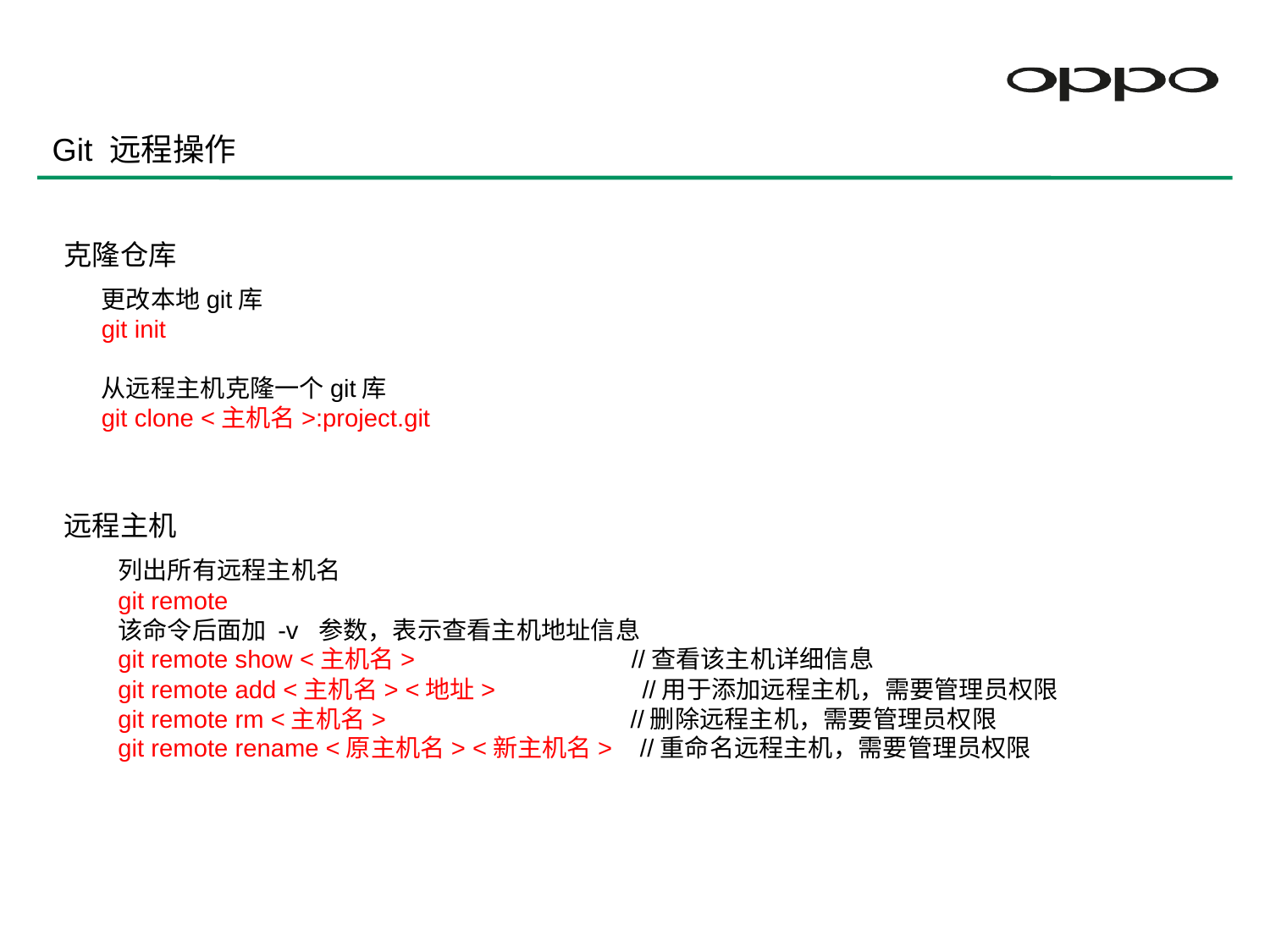

Git 远程操作

克隆仓库
更改本地git库
git init

从远程主机克隆一个git库
git clone <主机名>:project.git
远程主机
列出所有远程主机名
git remote
该命令后面加 -v  参数，表示查看主机地址信息
git remote show <主机名>                               //查看该主机详细信息
git remote add <主机名> <地址>                     //用于添加远程主机，需要管理员权限
git remote rm <主机名>                                   //删除远程主机，需要管理员权限
git remote rename <原主机名> <新主机名>    //重命名远程主机，需要管理员权限